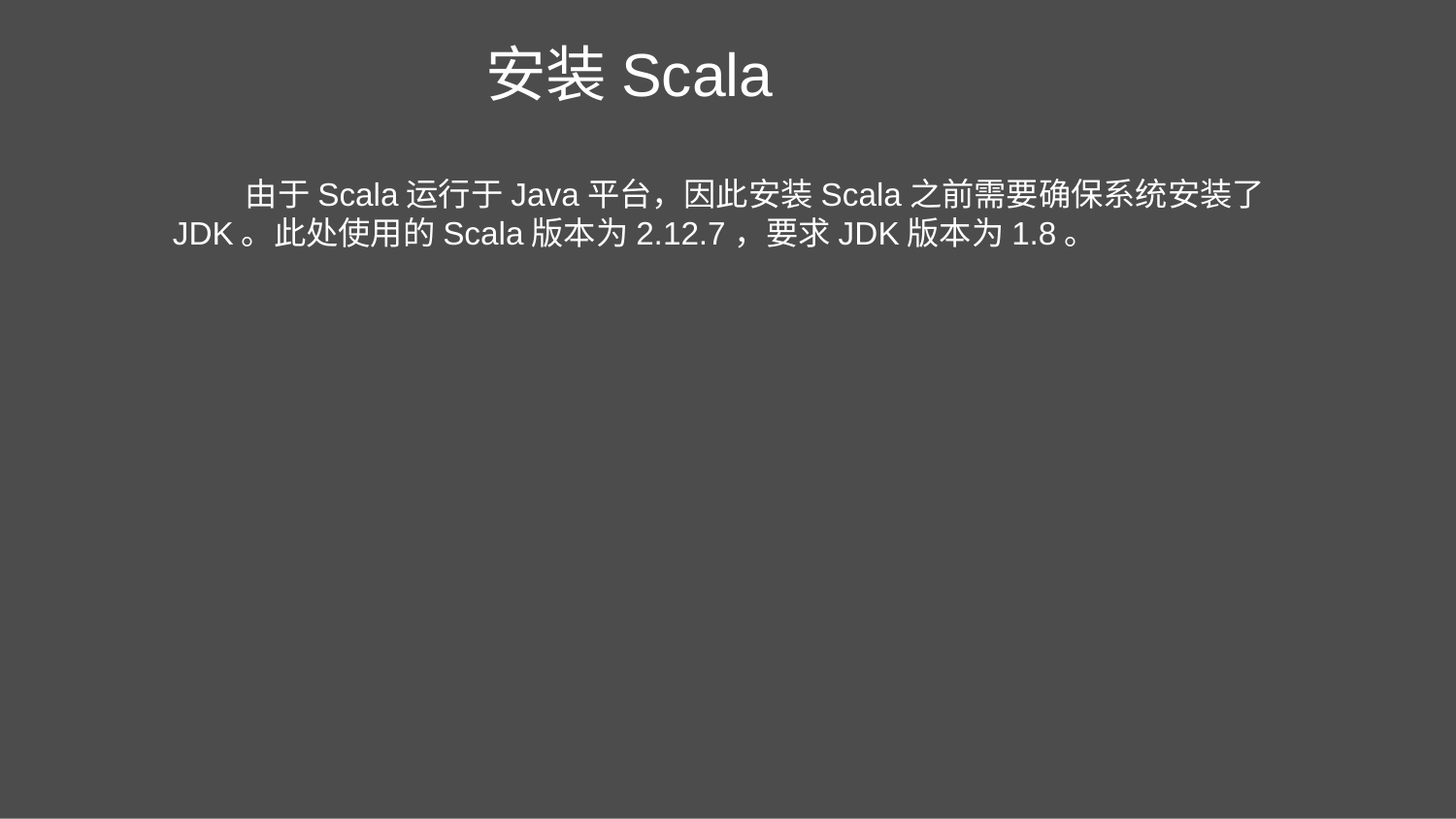

安装Scala
由于Scala运行于Java平台，因此安装Scala之前需要确保系统安装了JDK。此处使用的Scala版本为2.12.7，要求JDK版本为1.8。